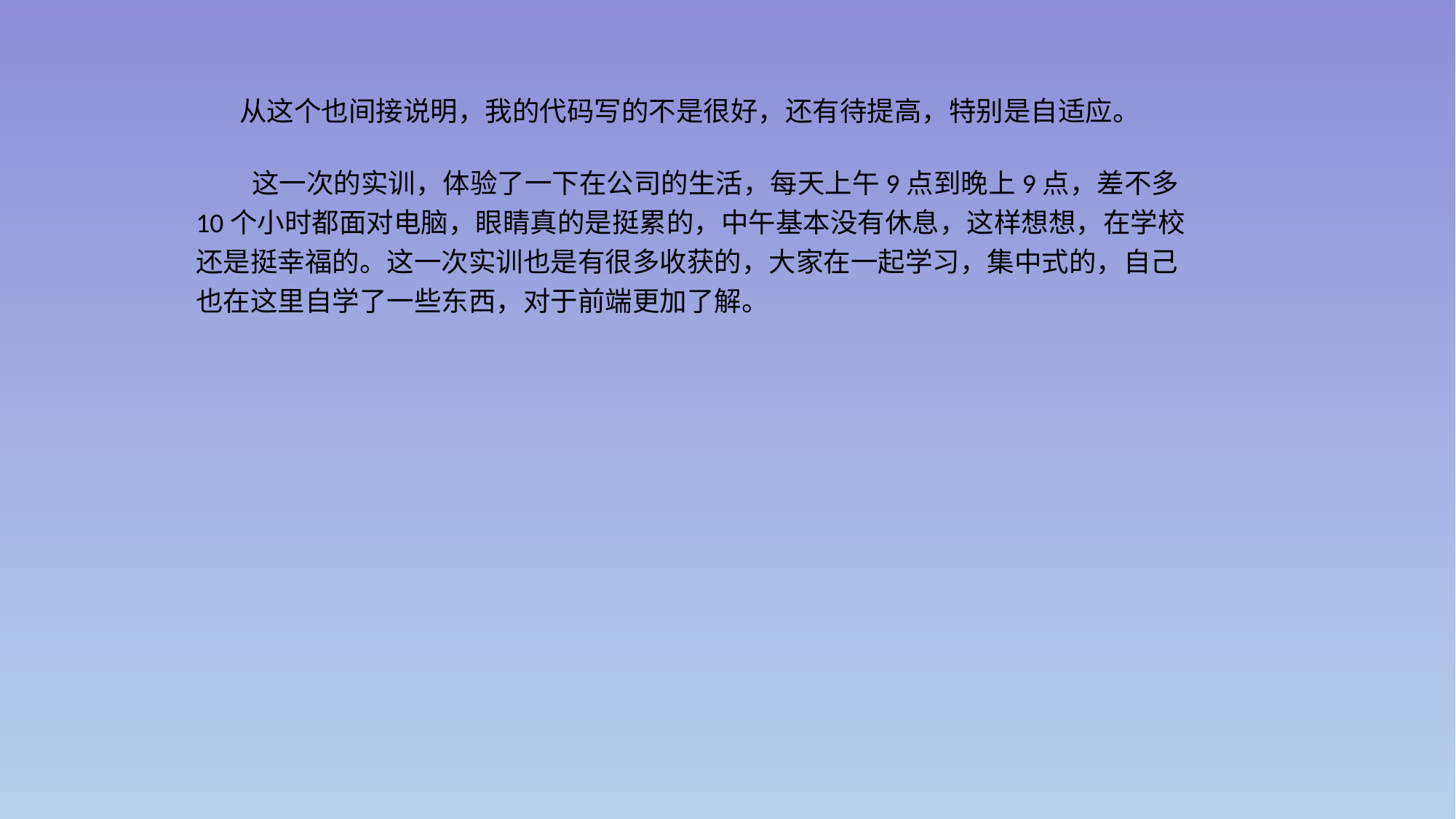

从这个也间接说明，我的代码写的不是很好，还有待提高，特别是自适应。

        这一次的实训，体验了一下在公司的生活，每天上午9点到晚上9点，差不多10个小时都面对电脑，眼睛真的是挺累的，中午基本没有休息，这样想想，在学校还是挺幸福的。这一次实训也是有很多收获的，大家在一起学习，集中式的，自己也在这里自学了一些东西，对于前端更加了解。